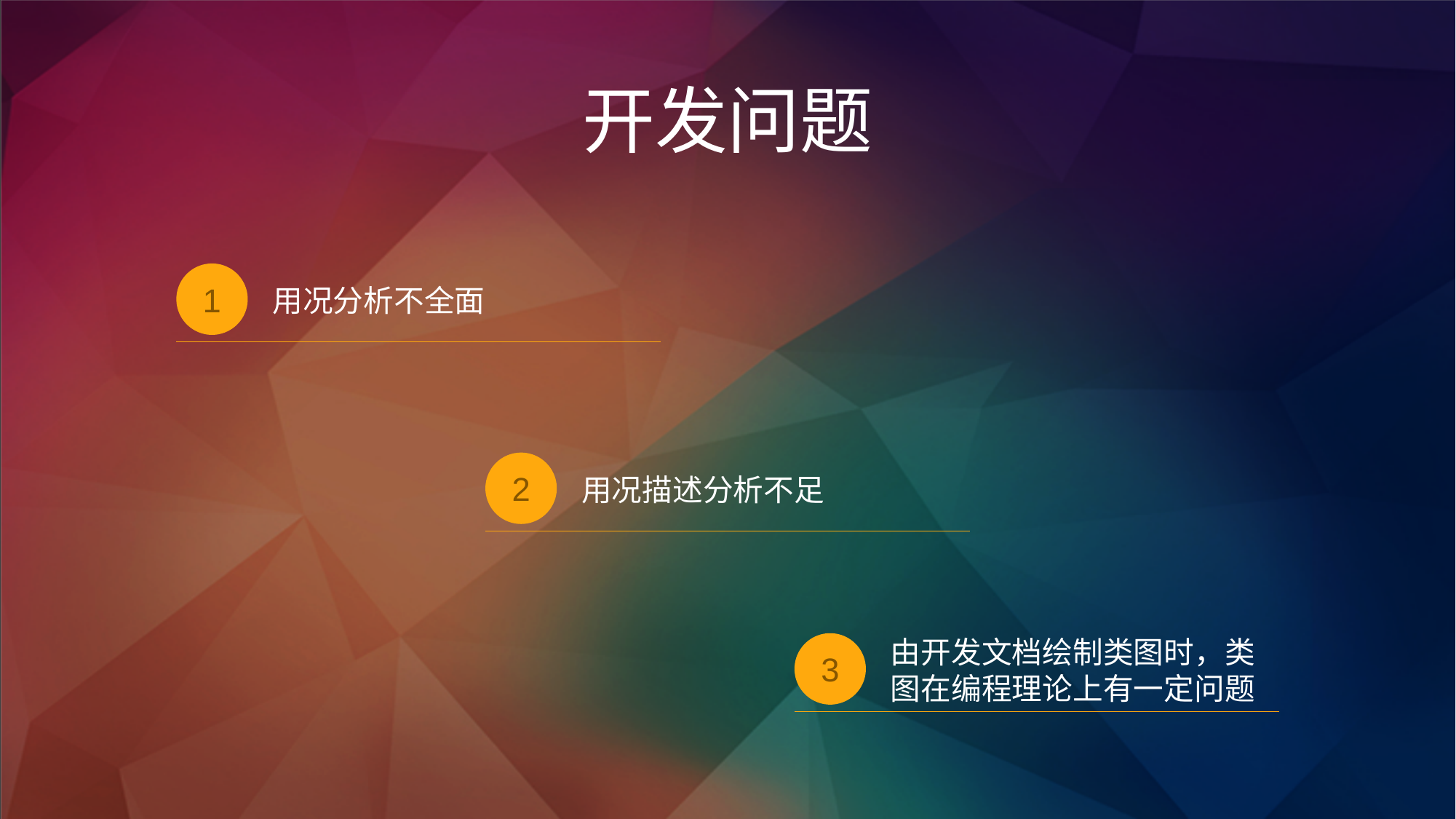

开发问题
用况分析不全面
1
用况描述分析不足
2
由开发文档绘制类图时，类图在编程理论上有一定问题
3